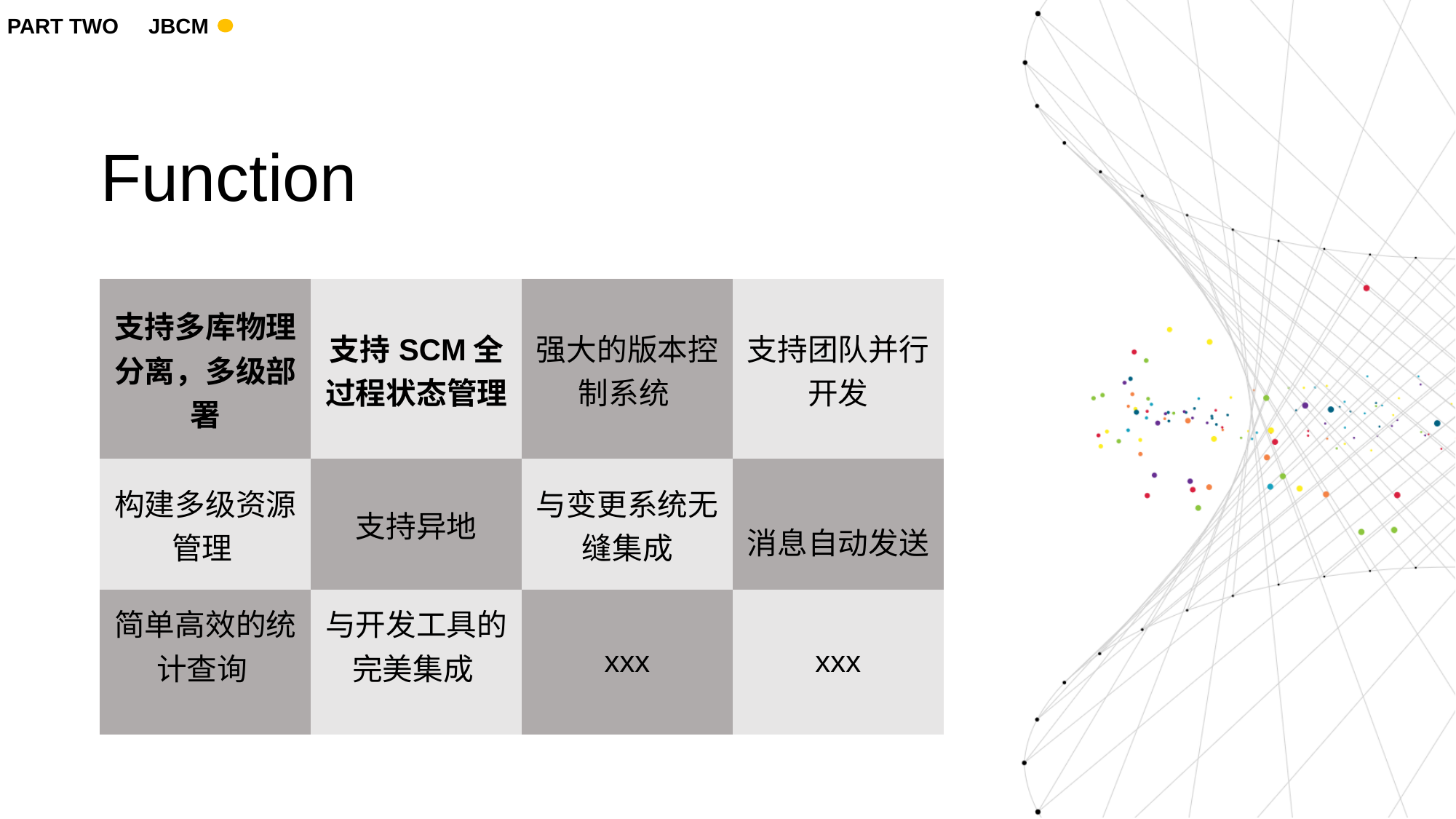

PART TWO     JBCM

Function
| 支持多库物理分离，多级部署 | 支持SCM全过程状态管理 | 强大的版本控制系统 | 支持团队并行开发 |
| --- | --- | --- | --- |
| 构建多级资源管理 | 支持异地 | 与变更系统无缝集成 | 消息自动发送 |
| 简单高效的统计查询 | 与开发工具的完美集成 | xxx | xxx |